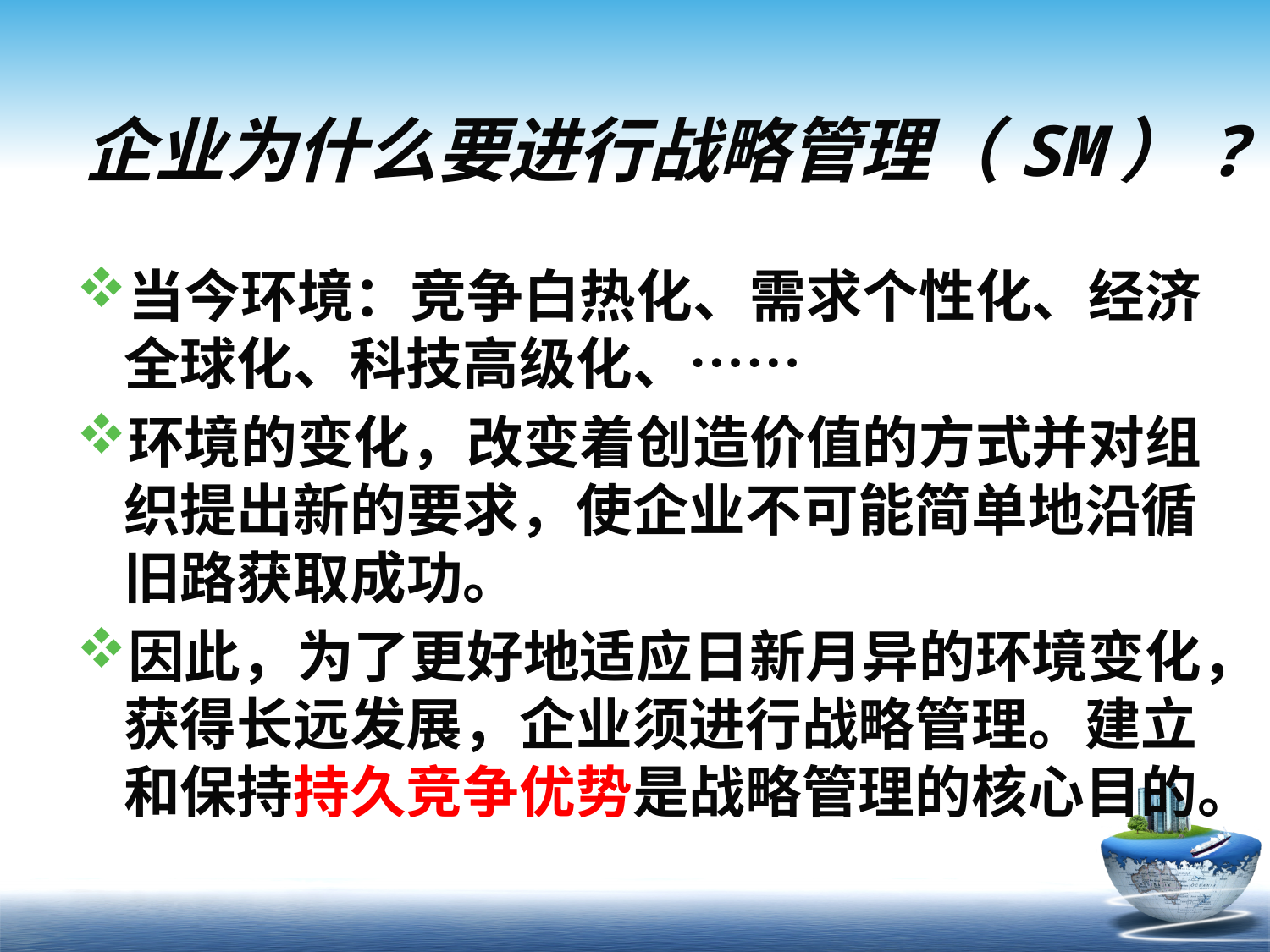

# 企业为什么要进行战略管理（SM）?
当今环境：竞争白热化、需求个性化、经济全球化、科技高级化、……
环境的变化，改变着创造价值的方式并对组织提出新的要求，使企业不可能简单地沿循旧路获取成功。
因此，为了更好地适应日新月异的环境变化，获得长远发展，企业须进行战略管理。建立和保持持久竞争优势是战略管理的核心目的。